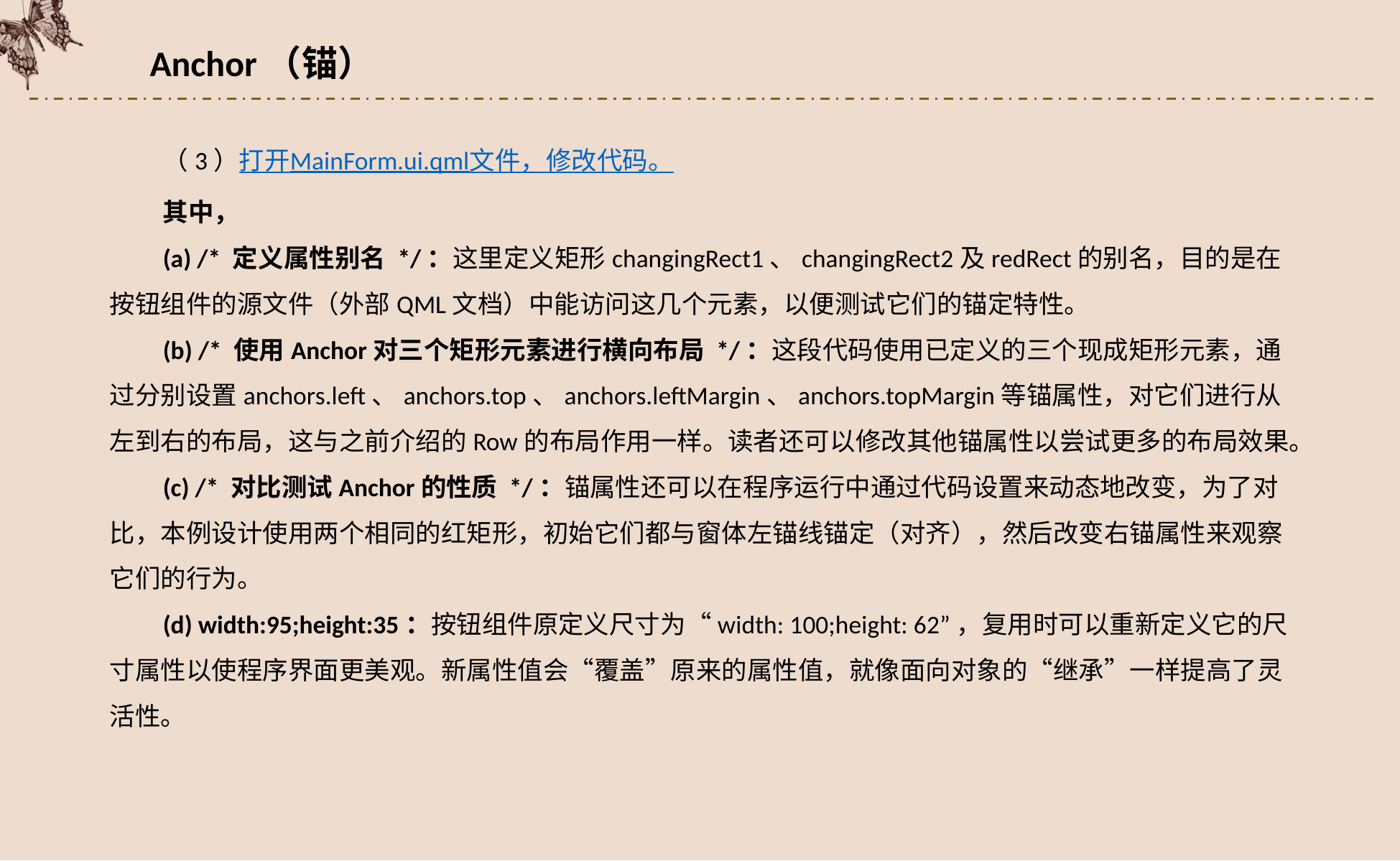

Anchor（锚）
（3）打开MainForm.ui.qml文件，修改代码。
其中，
(a) /* 定义属性别名 */：这里定义矩形changingRect1、changingRect2及redRect的别名，目的是在按钮组件的源文件（外部QML文档）中能访问这几个元素，以便测试它们的锚定特性。
(b) /* 使用Anchor对三个矩形元素进行横向布局 */：这段代码使用已定义的三个现成矩形元素，通过分别设置anchors.left、anchors.top、anchors.leftMargin、anchors.topMargin等锚属性，对它们进行从左到右的布局，这与之前介绍的Row的布局作用一样。读者还可以修改其他锚属性以尝试更多的布局效果。
(c) /* 对比测试Anchor的性质 */：锚属性还可以在程序运行中通过代码设置来动态地改变，为了对比，本例设计使用两个相同的红矩形，初始它们都与窗体左锚线锚定（对齐），然后改变右锚属性来观察它们的行为。
(d) width:95;height:35：按钮组件原定义尺寸为“width: 100;height: 62”，复用时可以重新定义它的尺寸属性以使程序界面更美观。新属性值会“覆盖”原来的属性值，就像面向对象的“继承”一样提高了灵活性。